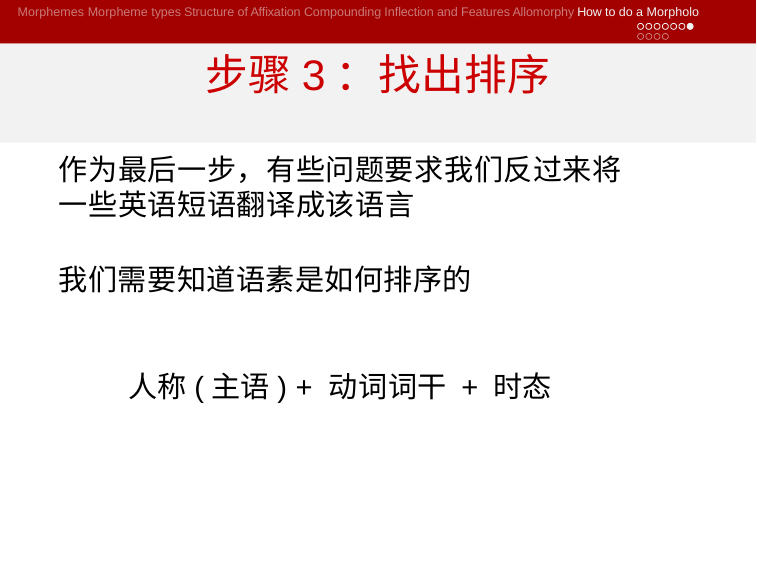

Morphemes Morpheme types Structure of Affixation Compounding Inflection and Features Allomorphy How to do a Morpholo
# 步骤3：找出排序
作为最后一步，有些问题要求我们反过来将一些英语短语翻译成该语言

我们需要知道语素是如何排序的

人称(主语) + 动词词干 + 时态